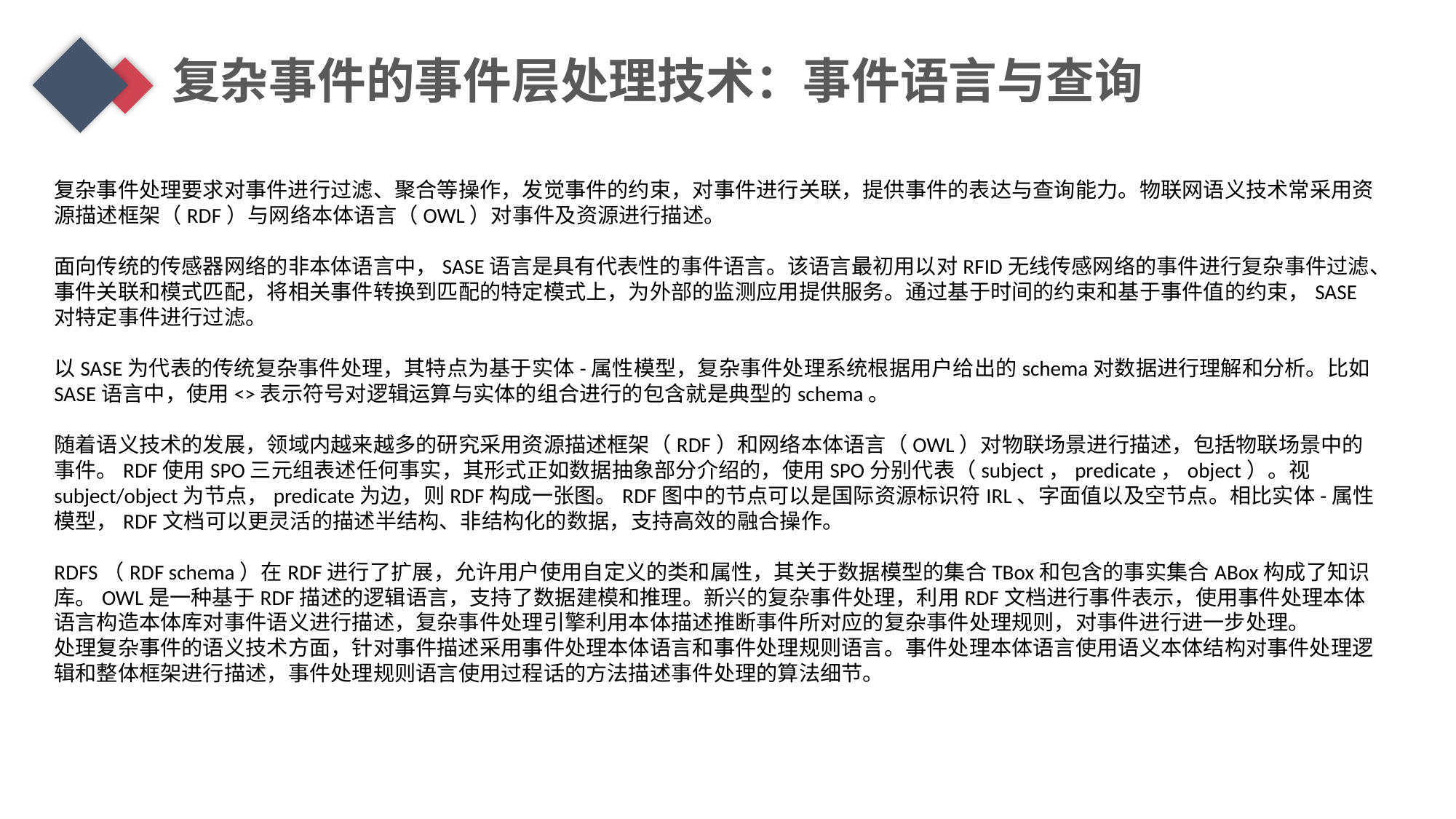

复杂事件的事件层处理技术：事件语言与查询

复杂事件处理要求对事件进行过滤、聚合等操作，发觉事件的约束，对事件进行关联，提供事件的表达与查询能力。物联网语义技术常采用资源描述框架（RDF）与网络本体语言（OWL）对事件及资源进行描述。

面向传统的传感器网络的非本体语言中，SASE语言是具有代表性的事件语言。该语言最初用以对RFID无线传感网络的事件进行复杂事件过滤、事件关联和模式匹配，将相关事件转换到匹配的特定模式上，为外部的监测应用提供服务。通过基于时间的约束和基于事件值的约束，SASE对特定事件进行过滤。

以SASE为代表的传统复杂事件处理，其特点为基于实体-属性模型，复杂事件处理系统根据用户给出的schema对数据进行理解和分析。比如SASE语言中，使用<>表示符号对逻辑运算与实体的组合进行的包含就是典型的schema。

随着语义技术的发展，领域内越来越多的研究采用资源描述框架（RDF）和网络本体语言（OWL）对物联场景进行描述，包括物联场景中的事件。RDF使用SPO三元组表述任何事实，其形式正如数据抽象部分介绍的，使用SPO分别代表（subject，predicate，object）。视subject/object为节点，predicate为边，则RDF构成一张图。RDF图中的节点可以是国际资源标识符IRL、字面值以及空节点。相比实体-属性模型，RDF文档可以更灵活的描述半结构、非结构化的数据，支持高效的融合操作。

RDFS（RDF schema）在RDF进行了扩展，允许用户使用自定义的类和属性，其关于数据模型的集合TBox和包含的事实集合ABox构成了知识库。OWL是一种基于RDF描述的逻辑语言，支持了数据建模和推理。新兴的复杂事件处理，利用RDF文档进行事件表示，使用事件处理本体语言构造本体库对事件语义进行描述，复杂事件处理引擎利用本体描述推断事件所对应的复杂事件处理规则，对事件进行进一步处理。
处理复杂事件的语义技术方面，针对事件描述采用事件处理本体语言和事件处理规则语言。事件处理本体语言使用语义本体结构对事件处理逻辑和整体框架进行描述，事件处理规则语言使用过程话的方法描述事件处理的算法细节。